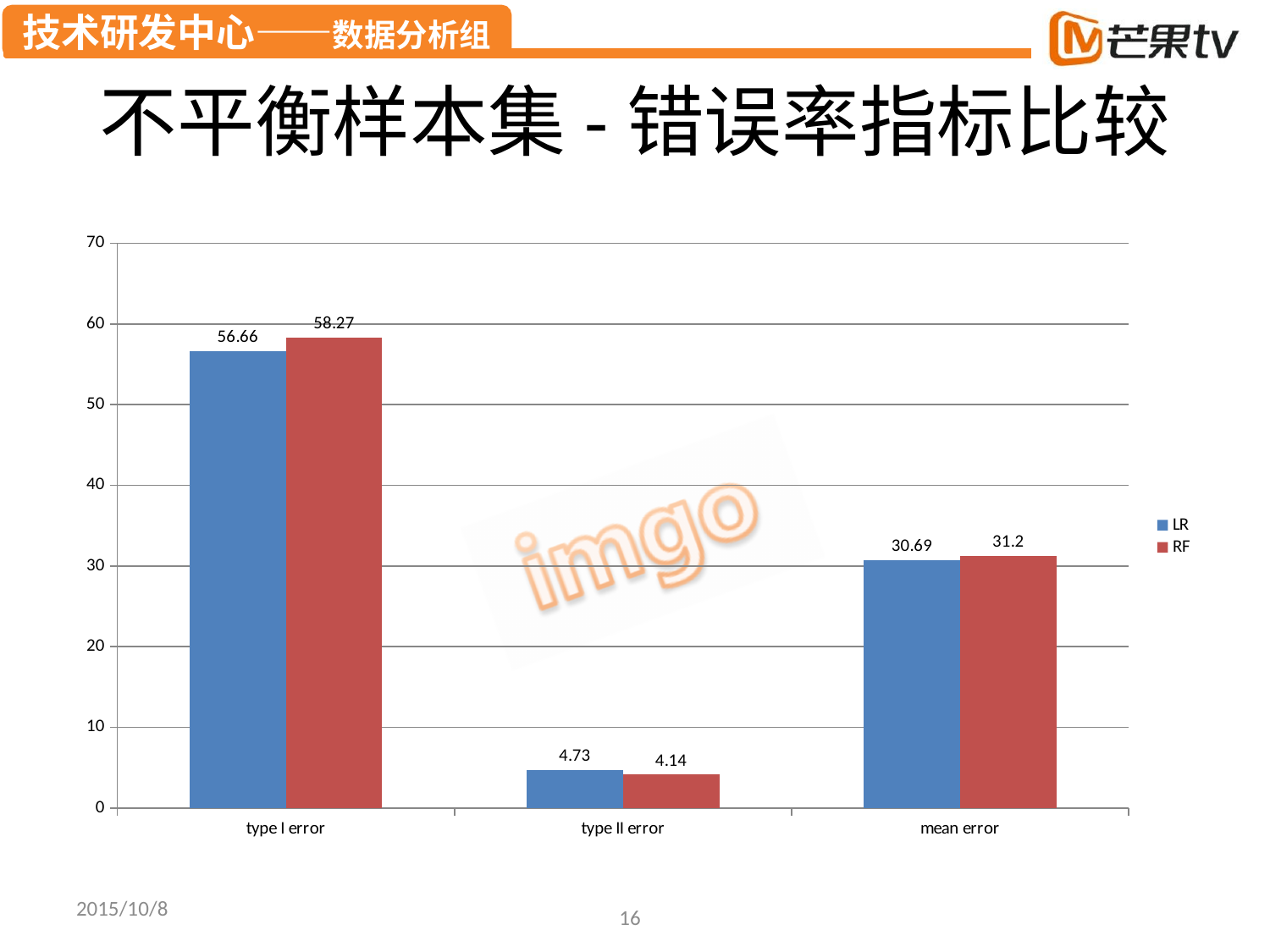

# 不平衡样本集-错误率指标比较

### Chart

| Category | LR | RF |
|---|---|---|
| type I error | 56.66 | 58.27 |
| type II error | 4.73 | 4.14 |
| mean error | 30.69 | 31.2 |
2015/10/8
16